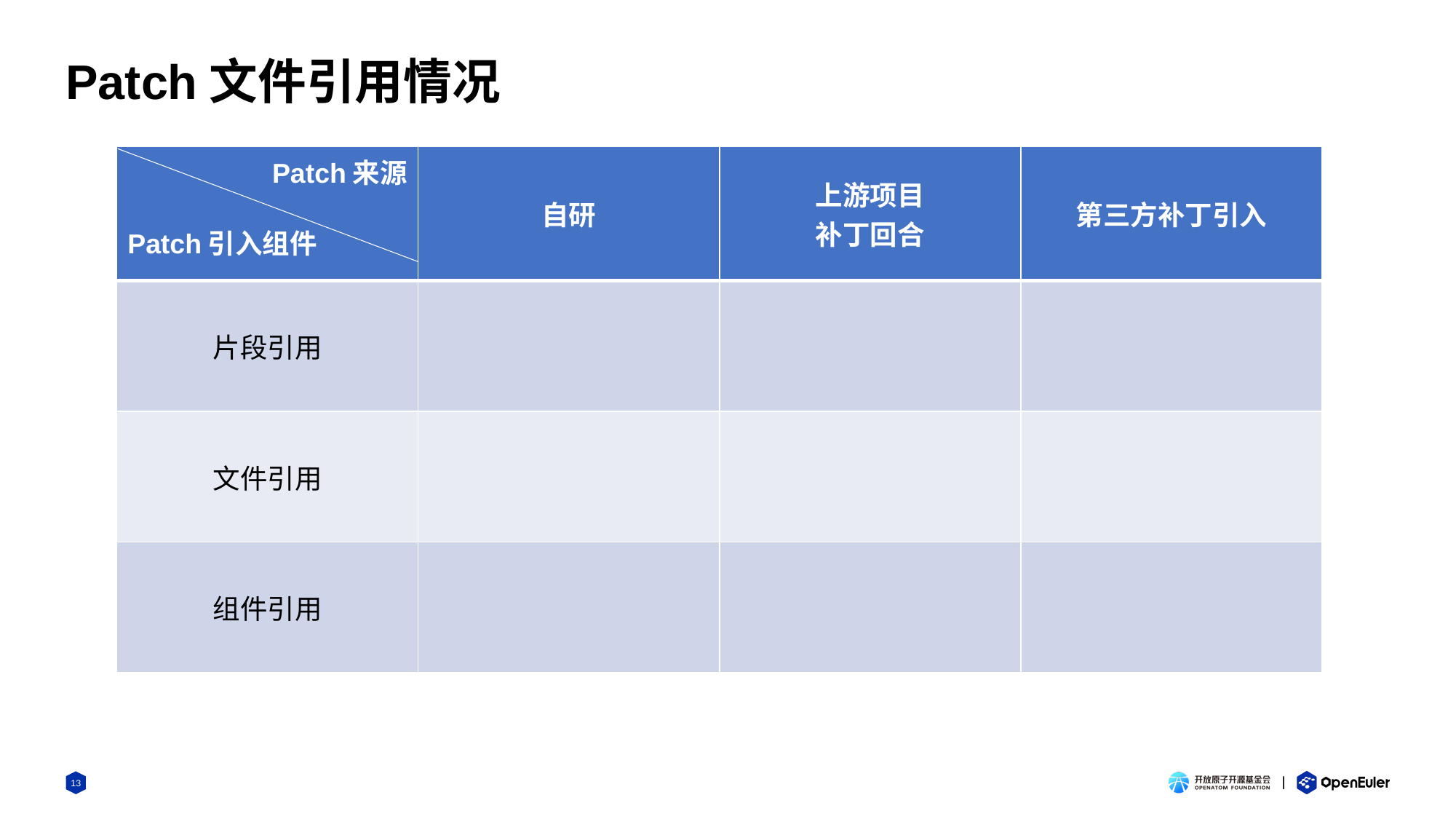

Patch文件引用情况
| Patch来源 Patch引入组件 | 自研 | 上游项目 补丁回合 | 第三方补丁引入 |
| --- | --- | --- | --- |
| 片段引用 |  |  |  |
| 文件引用 |  |  |  |
| 组件引用 |  |  |  |